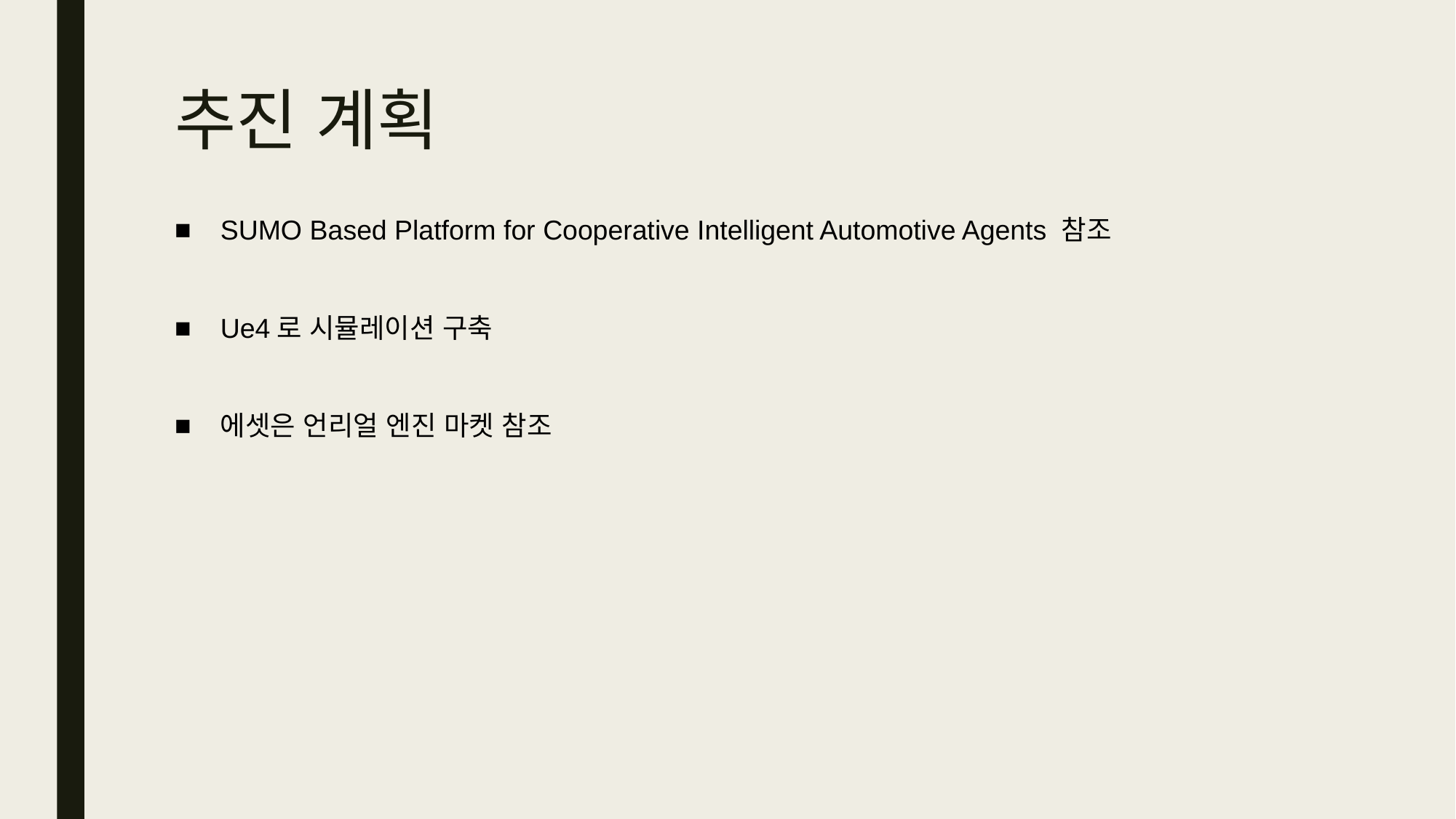

# 추진 계획
SUMO Based Platform for Cooperative Intelligent Automotive Agents 참조

Ue4로 시뮬레이션 구축

에셋은 언리얼 엔진 마켓 참조